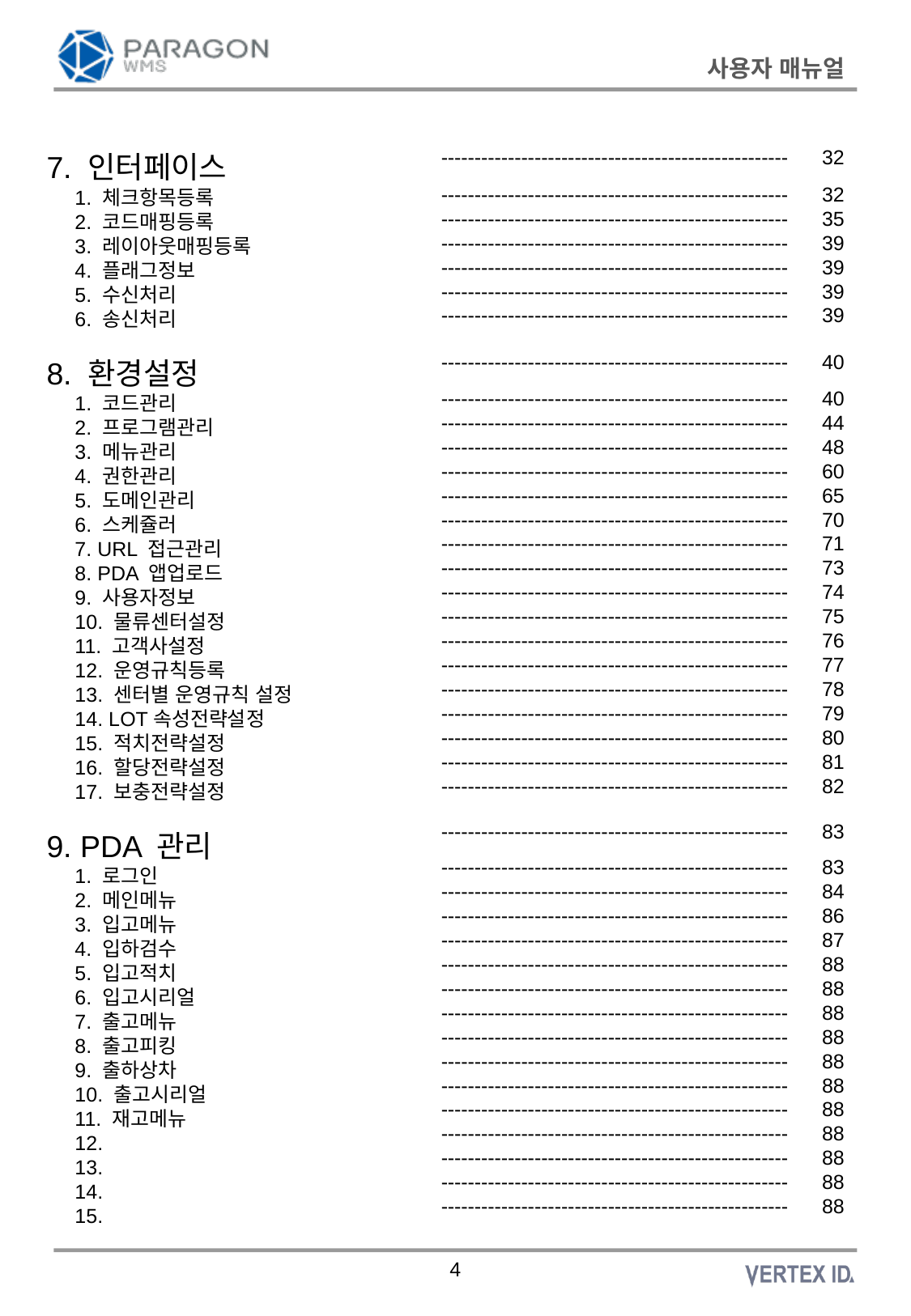

----------------------------------------------------      32
7. 인터페이스
     1. 체크항목등록
     2. 코드매핑등록
     3. 레이아웃매핑등록
     4. 플래그정보
     5. 수신처리
     6. 송신처리

8. 환경설정
     1. 코드관리
     2. 프로그램관리
     3. 메뉴관리
     4. 권한관리
     5. 도메인관리
     6. 스케쥴러
     7. URL 접근관리
     8. PDA 앱업로드
     9. 사용자정보
     10. 물류센터설정
     11. 고객사설정
     12. 운영규칙등록
     13. 센터별 운영규칙 설정
     14. LOT속성전략설정
     15. 적치전략설정
     16. 할당전략설정
     17. 보충전략설정

9. PDA 관리
     1. 로그인
     2. 메인메뉴
     3. 입고메뉴
     4. 입하검수
     5. 입고적치
     6. 입고시리얼
     7. 출고메뉴
     8. 출고피킹
     9. 출하상차
     10. 출고시리얼
     11. 재고메뉴
     12.
     13.
     14.
     15.
----------------------------------------------------      32
----------------------------------------------------      35
----------------------------------------------------      39
----------------------------------------------------      39
----------------------------------------------------      39
----------------------------------------------------      39
----------------------------------------------------      40
----------------------------------------------------      40
----------------------------------------------------      44
----------------------------------------------------      48
----------------------------------------------------      60
----------------------------------------------------      65
----------------------------------------------------      70
----------------------------------------------------      71
----------------------------------------------------      73
----------------------------------------------------      74
----------------------------------------------------      75
----------------------------------------------------      76
----------------------------------------------------      77
----------------------------------------------------      78
----------------------------------------------------      79
----------------------------------------------------      80
----------------------------------------------------      81
----------------------------------------------------      82
----------------------------------------------------      83
----------------------------------------------------      83
----------------------------------------------------      84
----------------------------------------------------      86
----------------------------------------------------      87
----------------------------------------------------      88
----------------------------------------------------      88
----------------------------------------------------      88
----------------------------------------------------      88
----------------------------------------------------      88
----------------------------------------------------      88
----------------------------------------------------      88
----------------------------------------------------      88
----------------------------------------------------      88
----------------------------------------------------      88
----------------------------------------------------      88